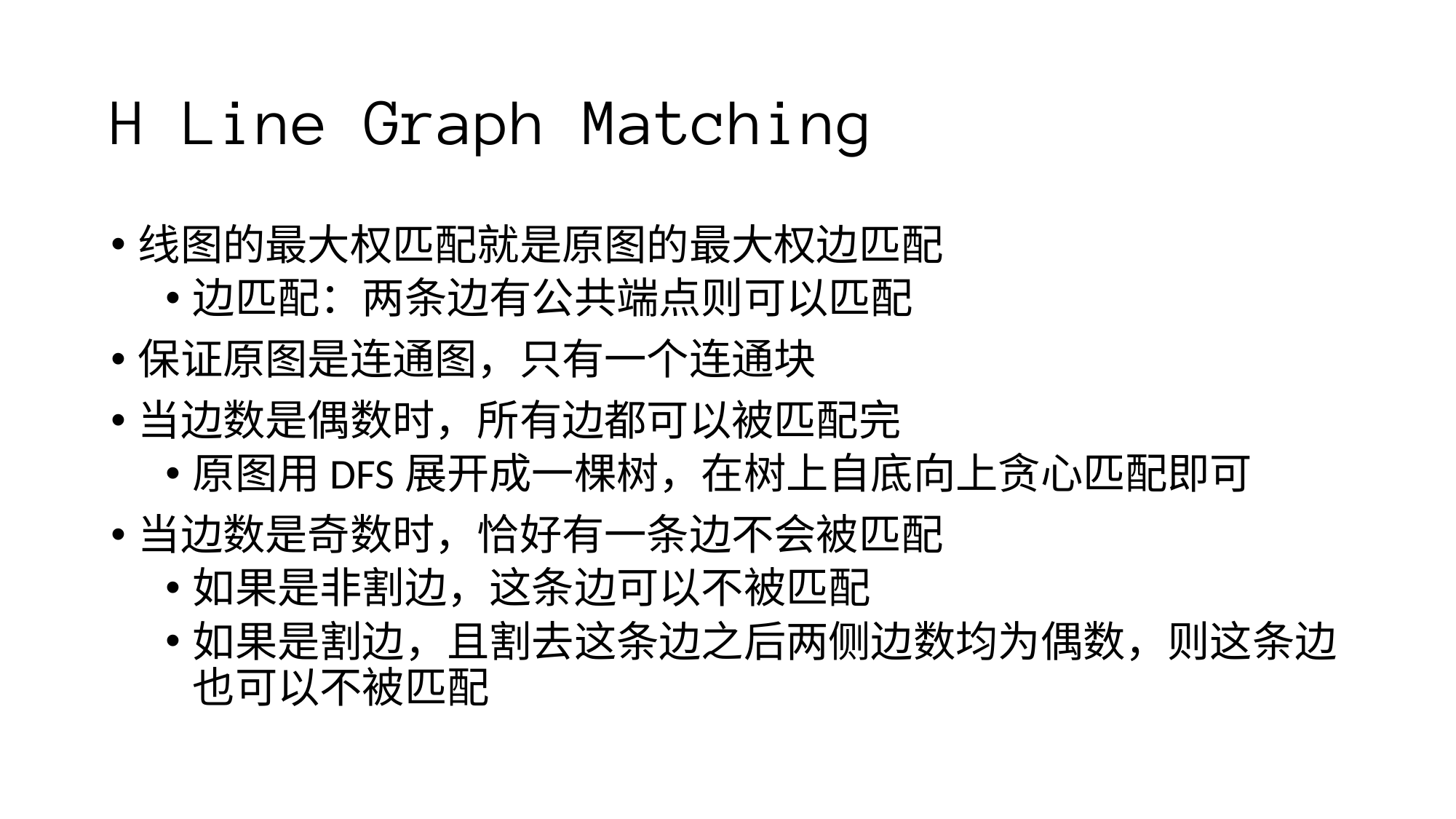

# H Line Graph Matching
线图的最大权匹配就是原图的最大权边匹配
边匹配：两条边有公共端点则可以匹配
保证原图是连通图，只有一个连通块
当边数是偶数时，所有边都可以被匹配完
原图用DFS展开成一棵树，在树上自底向上贪心匹配即可
当边数是奇数时，恰好有一条边不会被匹配
如果是非割边，这条边可以不被匹配
如果是割边，且割去这条边之后两侧边数均为偶数，则这条边也可以不被匹配